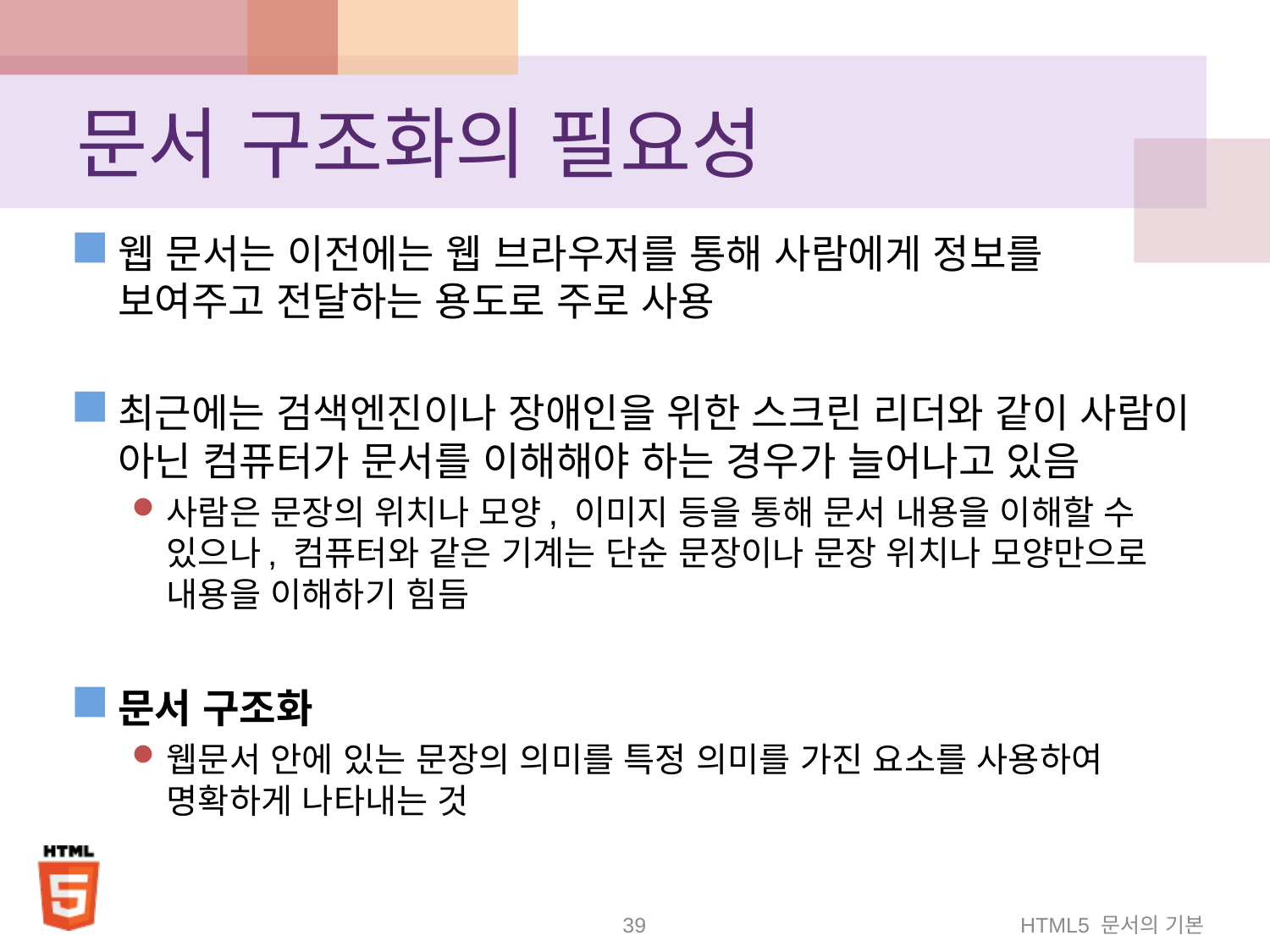

# 문서 구조화의 필요성
웹 문서는 이전에는 웹 브라우저를 통해 사람에게 정보를 보여주고 전달하는 용도로 주로 사용

최근에는 검색엔진이나 장애인을 위한 스크린 리더와 같이 사람이 아닌 컴퓨터가 문서를 이해해야 하는 경우가 늘어나고 있음
사람은 문장의 위치나 모양, 이미지 등을 통해 문서 내용을 이해할 수 있으나, 컴퓨터와 같은 기계는 단순 문장이나 문장 위치나 모양만으로 내용을 이해하기 힘듬

문서 구조화
웹문서 안에 있는 문장의 의미를 특정 의미를 가진 요소를 사용하여 명확하게 나타내는 것
39
HTML5 문서의 기본